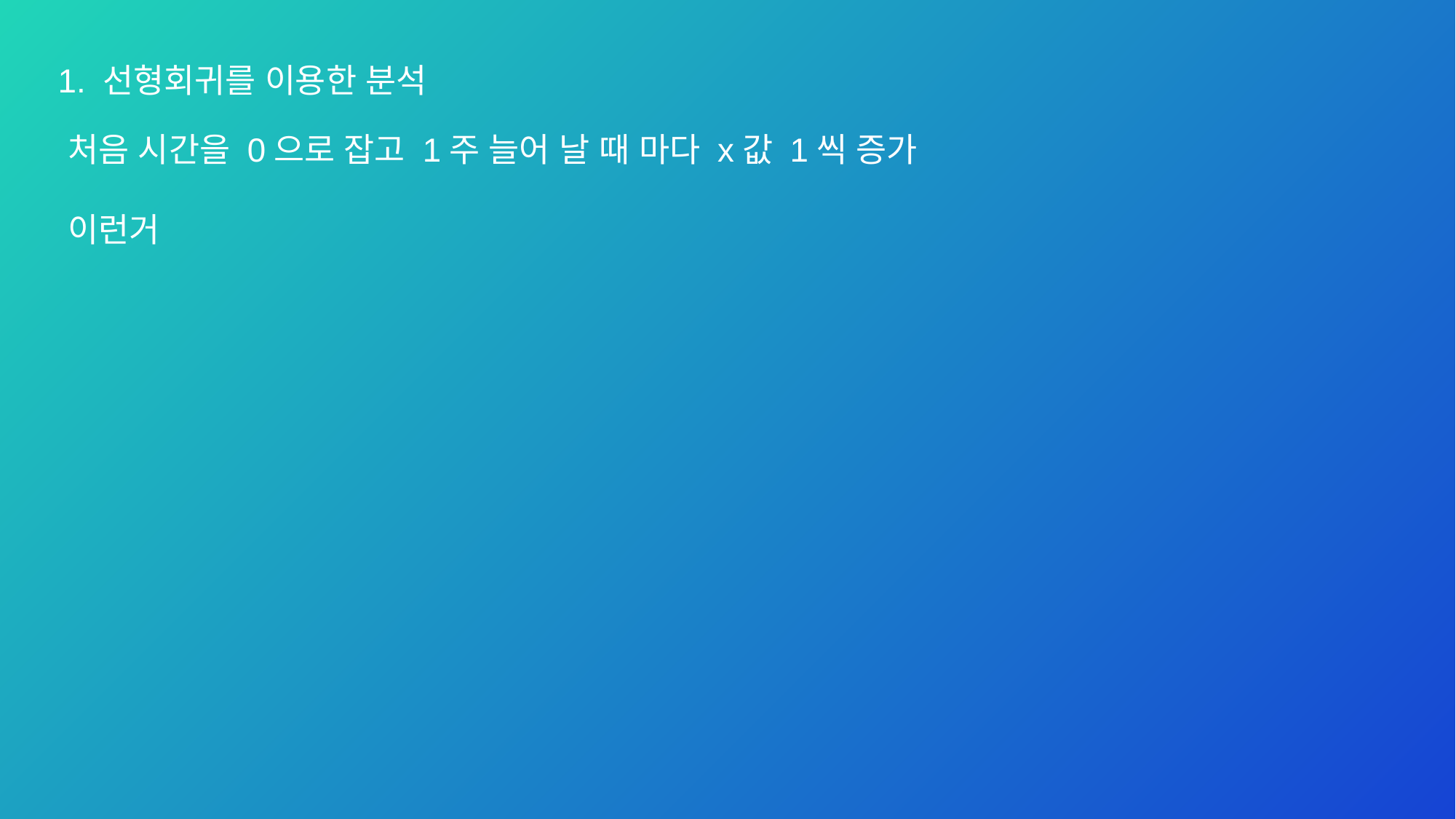

1. 선형회귀를 이용한 분석
처음 시간을 0으로 잡고 1주 늘어 날 때 마다 x값 1씩 증가

이런거